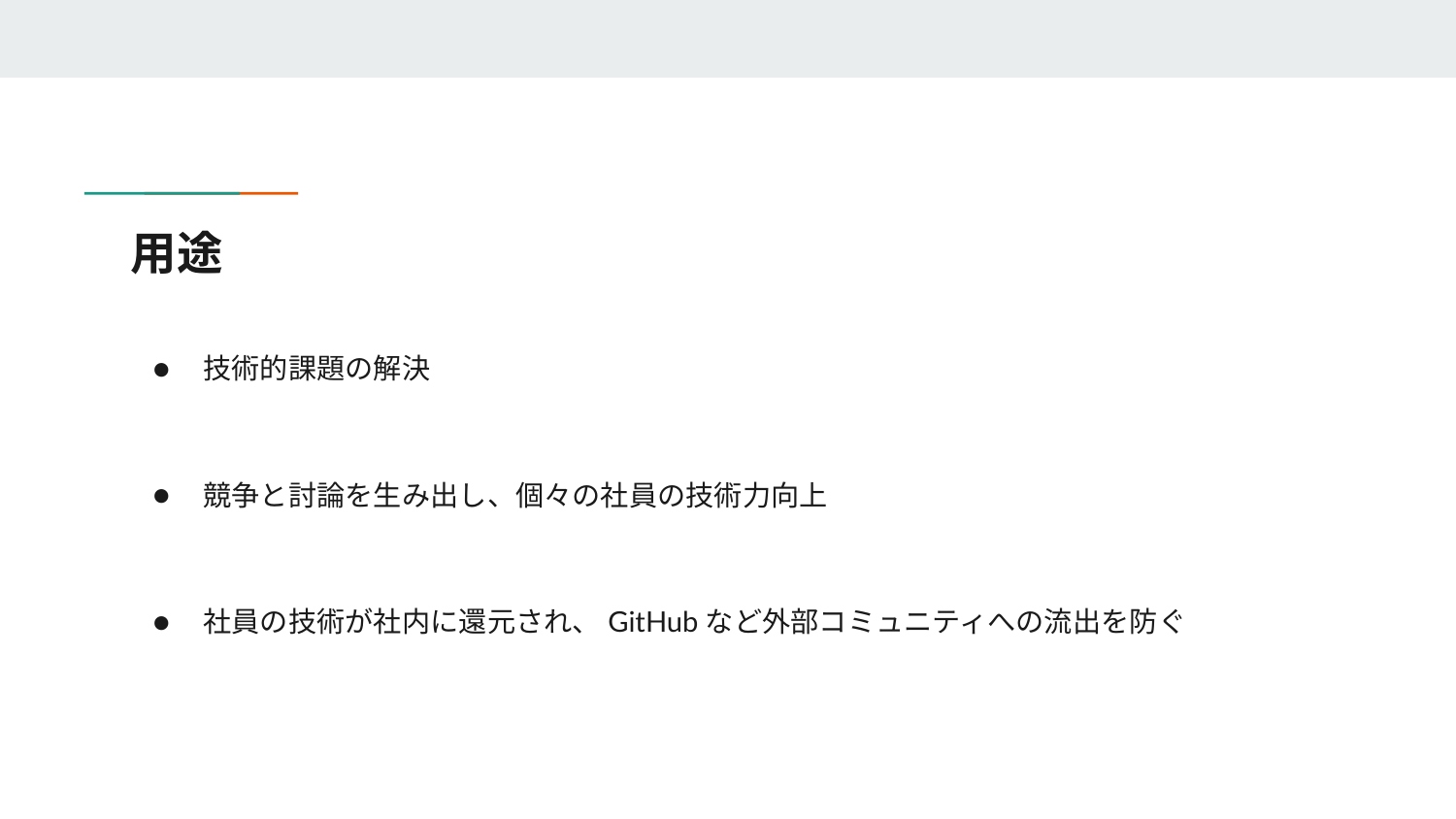

# 用途
技術的課題の解決

競争と討論を生み出し、個々の社員の技術力向上

社員の技術が社内に還元され、GitHubなど外部コミュニティへの流出を防ぐ